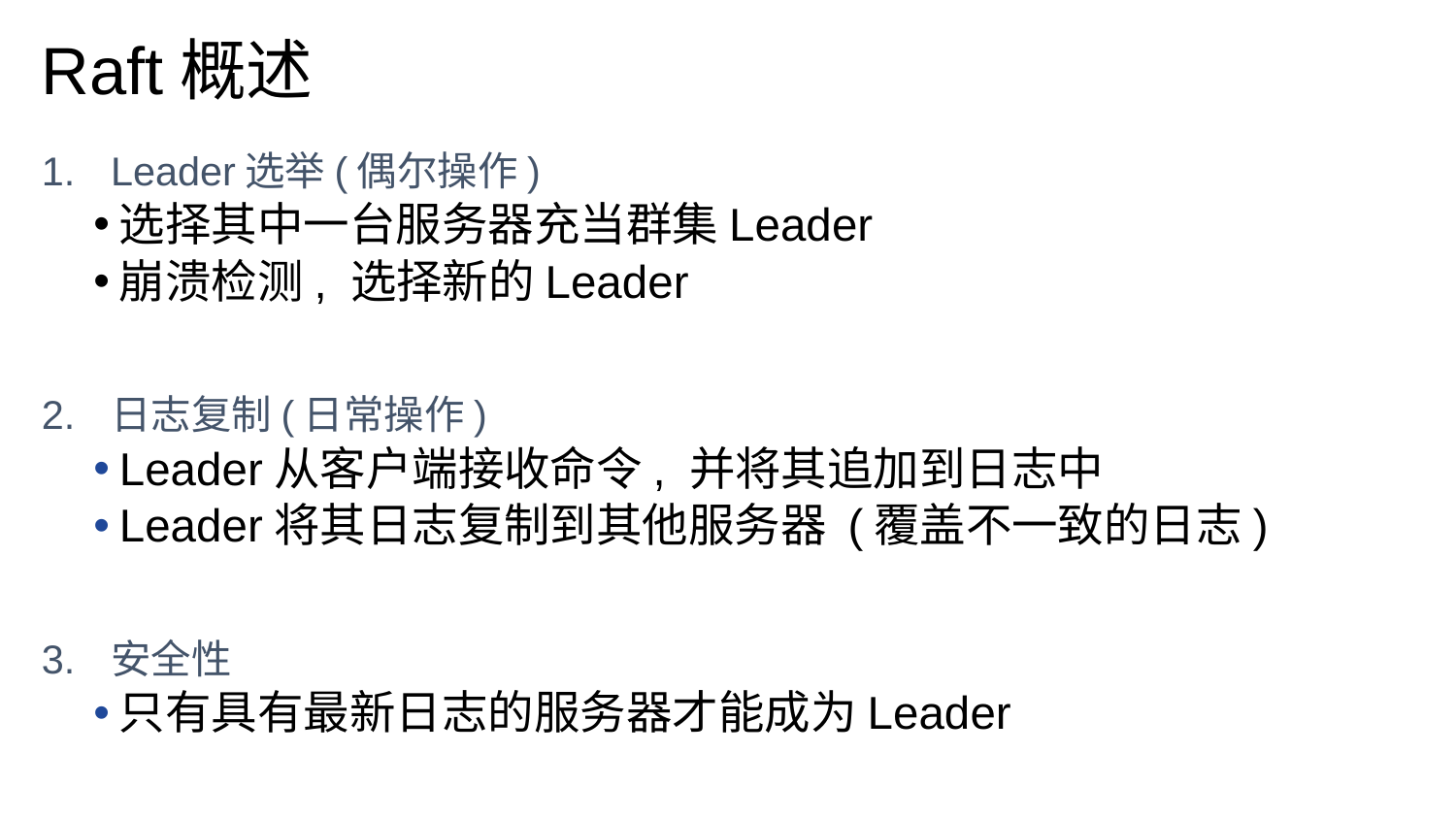

# Raft概述
Leader选举(偶尔操作)
选择其中一台服务器充当群集Leader
崩溃检测, 选择新的Leader

日志复制(日常操作)
Leader从客户端接收命令, 并将其追加到日志中
Leader将其日志复制到其他服务器 (覆盖不一致的日志)

安全性
只有具有最新日志的服务器才能成为Leader